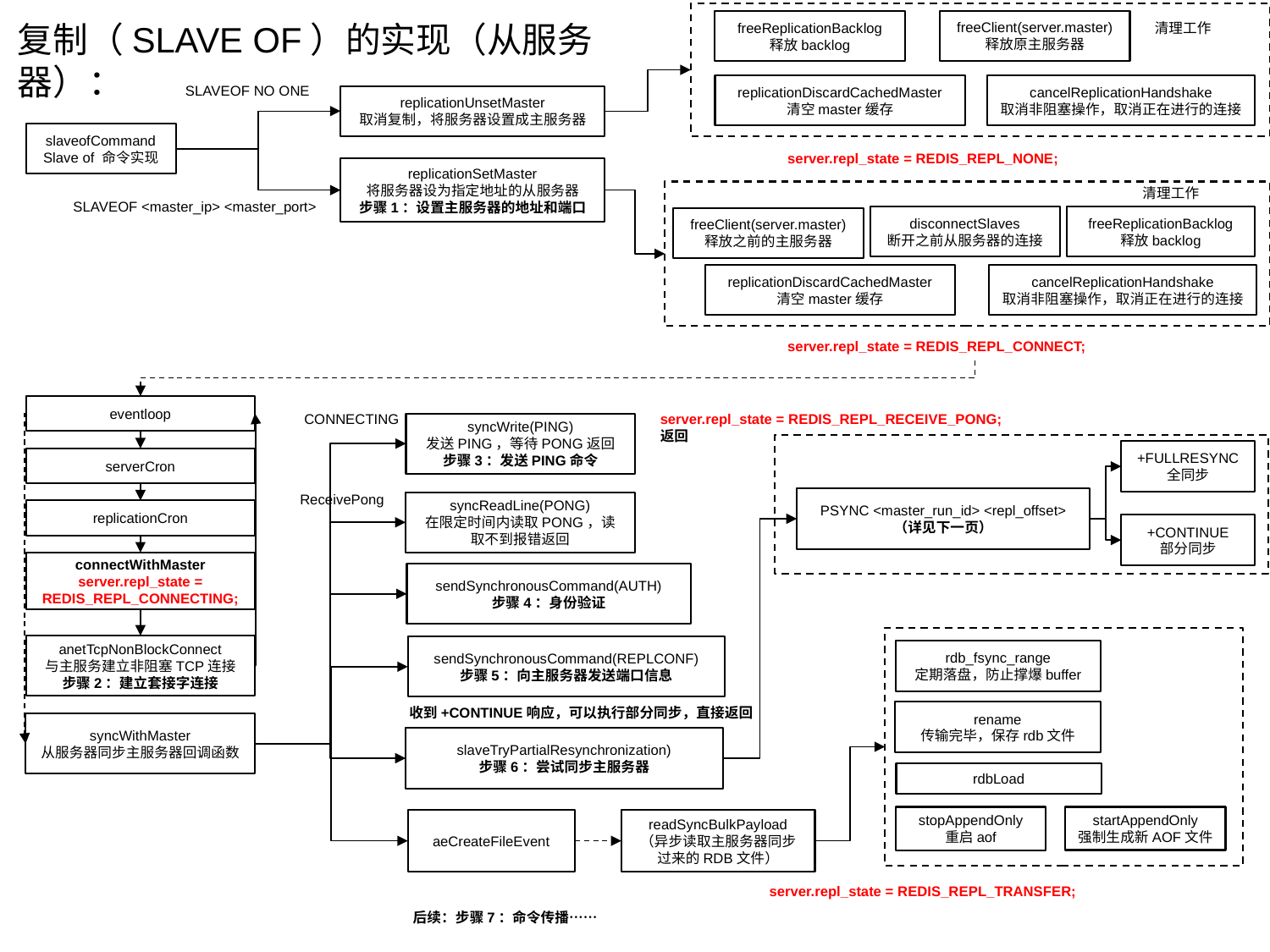

freeClient(server.master)
释放原主服务器
freeReplicationBacklog
释放backlog
清理工作
replicationDiscardCachedMaster
清空master缓存
cancelReplicationHandshake
取消非阻塞操作，取消正在进行的连接
SLAVEOF NO ONE
replicationUnsetMaster
取消复制，将服务器设置成主服务器
slaveofCommand
Slave of 命令实现
server.repl_state = REDIS_REPL_NONE;
replicationSetMaster
将服务器设为指定地址的从服务器
步骤1：设置主服务器的地址和端口
清理工作

SLAVEOF <master_ip> <master_port>
disconnectSlaves
断开之前从服务器的连接
freeReplicationBacklog
释放backlog
freeClient(server.master)
释放之前的主服务器
replicationDiscardCachedMaster
清空master缓存
cancelReplicationHandshake
取消非阻塞操作，取消正在进行的连接
server.repl_state = REDIS_REPL_CONNECT;
eventloop
CONNECTING
server.repl_state = REDIS_REPL_RECEIVE_PONG;
返回
syncWrite(PING)
发送PING，等待PONG返回
步骤3：发送PING命令

+FULLRESYNC
全同步
serverCron
ReceivePong
PSYNC <master_run_id> <repl_offset>
（详见下一页）
syncReadLine(PONG)
在限定时间内读取PONG，读取不到报错返回
replicationCron
+CONTINUE
部分同步
connectWithMaster
server.repl_state = REDIS_REPL_CONNECTING;
sendSynchronousCommand(AUTH)
步骤4：身份验证

rdb_fsync_range
定期落盘，防止撑爆buffer
rename
传输完毕，保存rdb文件
rdbLoad
stopAppendOnly
重启aof
startAppendOnly
强制生成新AOF文件
anetTcpNonBlockConnect
与主服务建立非阻塞TCP连接
步骤2：建立套接字连接
sendSynchronousCommand(REPLCONF)
步骤5：向主服务器发送端口信息
收到+CONTINUE响应，可以执行部分同步，直接返回
syncWithMaster
从服务器同步主服务器回调函数
slaveTryPartialResynchronization)
步骤6：尝试同步主服务器
aeCreateFileEvent
readSyncBulkPayload
（异步读取主服务器同步过来的RDB文件）
server.repl_state = REDIS_REPL_TRANSFER;
后续：步骤7：命令传播……
复制（SLAVE OF）的实现（从服务器）：